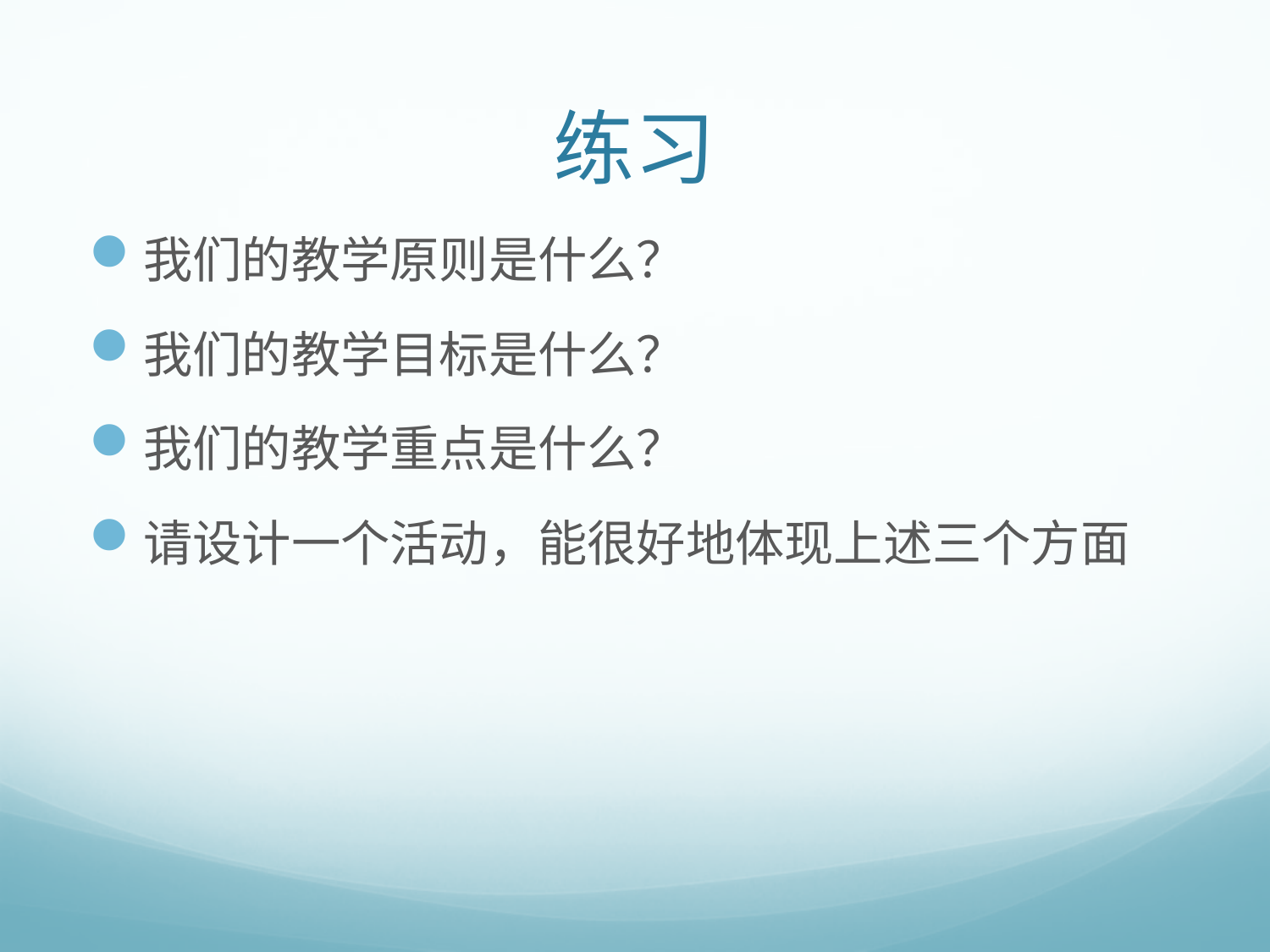

# 练习
我们的教学原则是什么？
我们的教学目标是什么？
我们的教学重点是什么？
请设计一个活动，能很好地体现上述三个方面